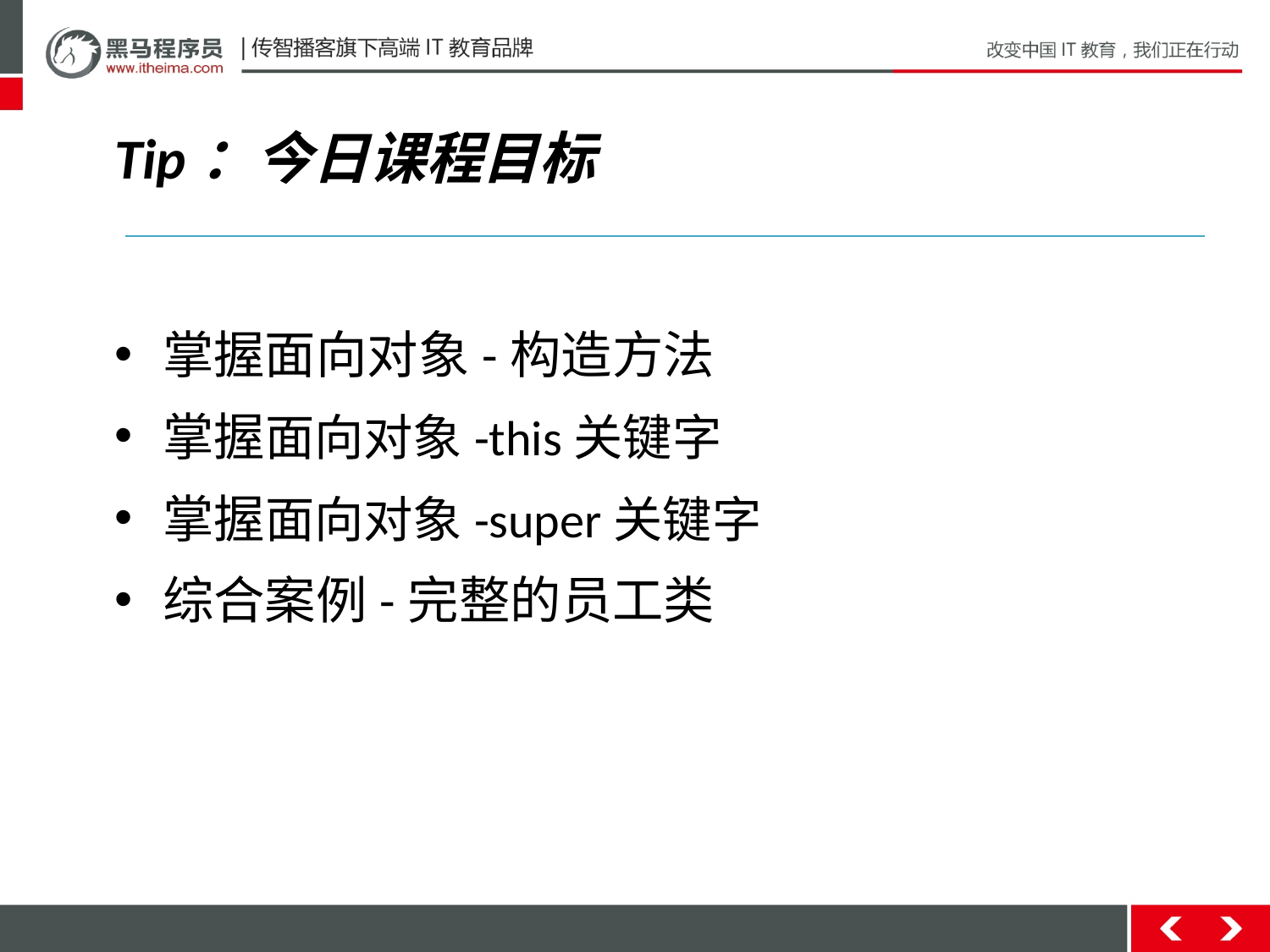

Tip：今日课程目标
掌握面向对象-构造方法
掌握面向对象-this关键字
掌握面向对象-super关键字
综合案例-完整的员工类